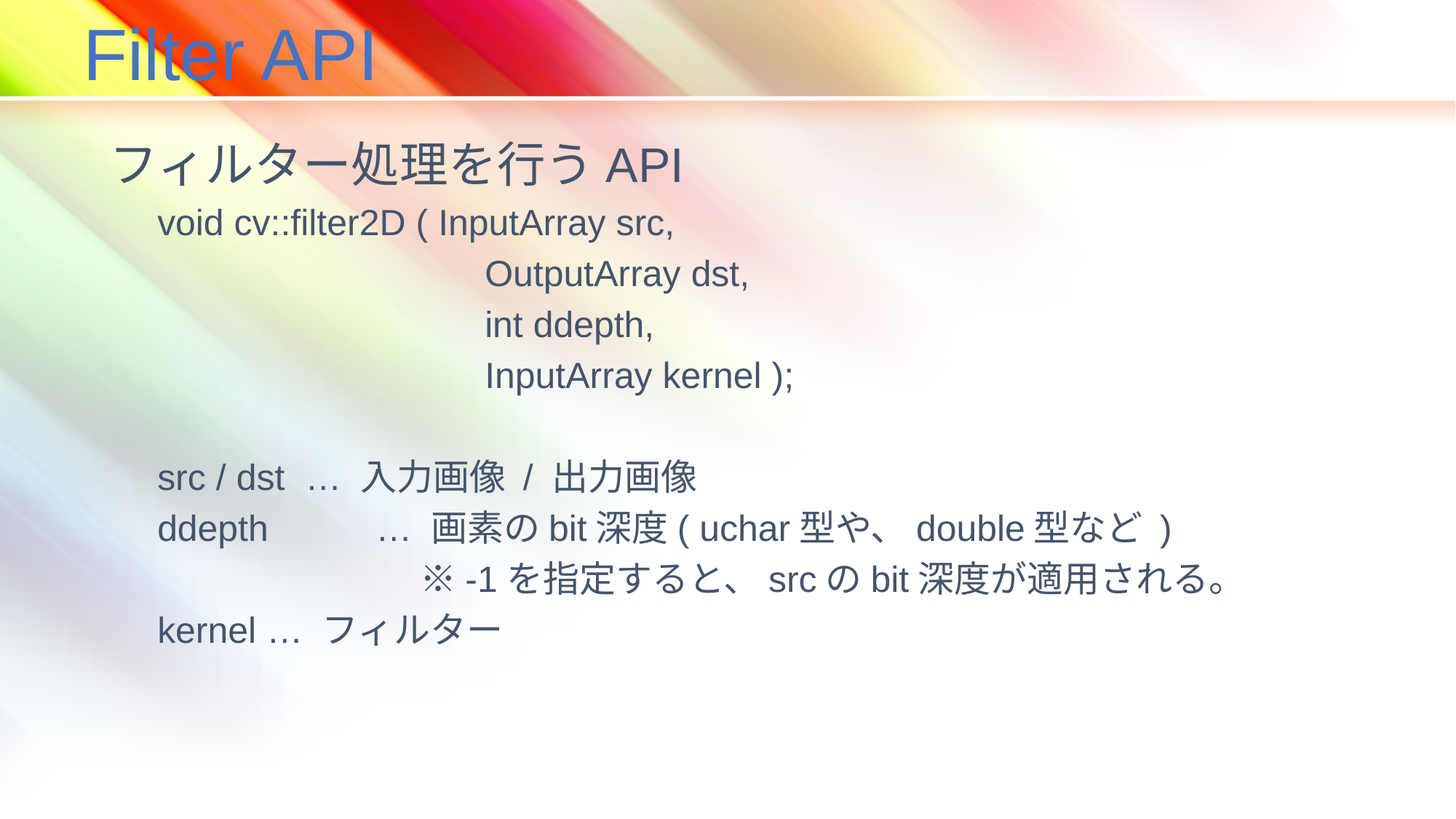

# Filter API
フィルター処理を行うAPI
void cv::filter2D ( InputArray src,
			OutputArray dst,
			int ddepth,
			InputArray kernel );

src / dst  … 入力画像 / 出力画像
ddepth	… 画素のbit深度( uchar型や、double型など )
		　 ※-1を指定すると、srcのbit深度が適用される。
kernel	… フィルター